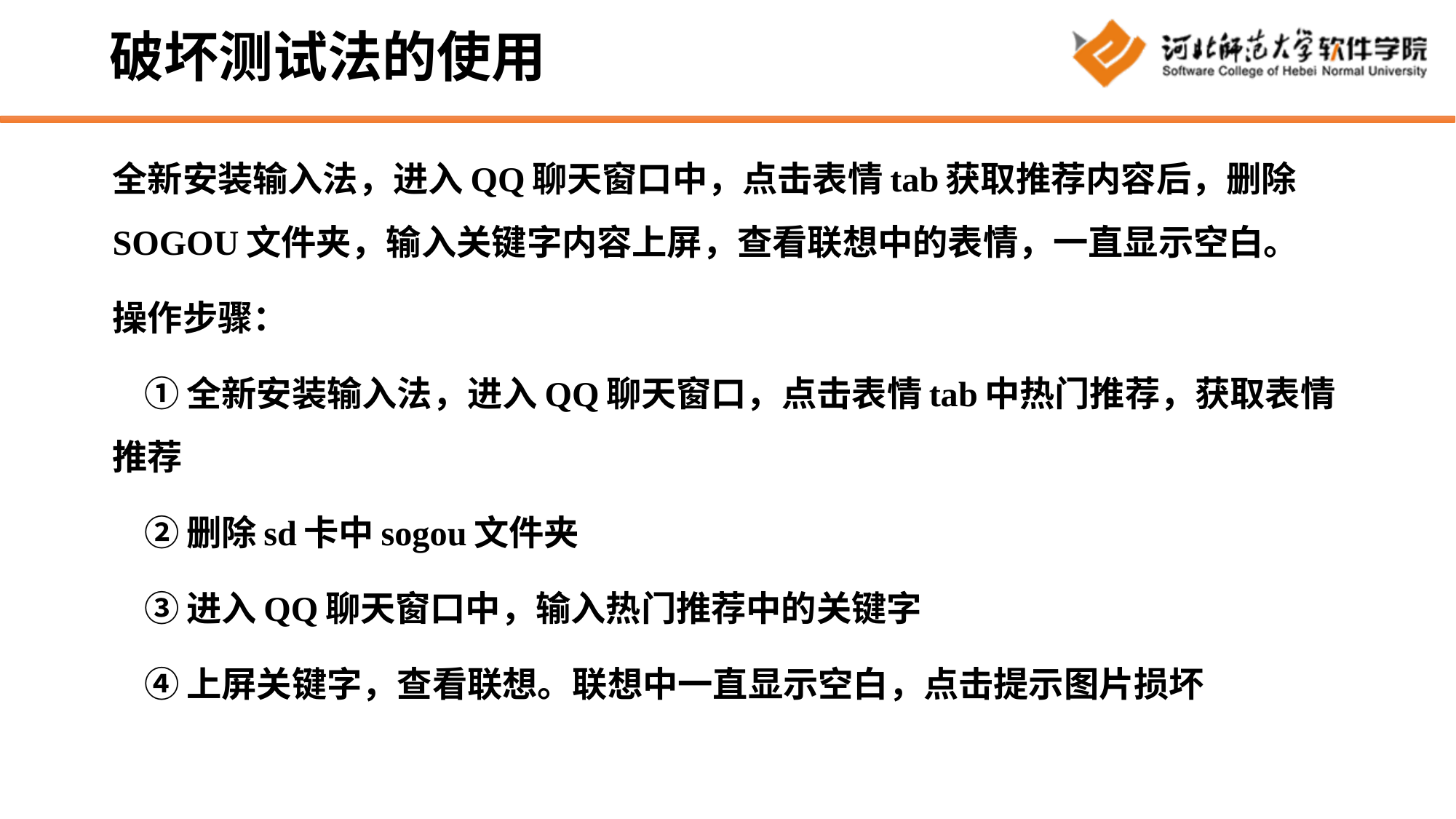

# 破坏测试法的使用
全新安装输入法，进入QQ聊天窗口中，点击表情tab获取推荐内容后，删除SOGOU文件夹，输入关键字内容上屏，查看联想中的表情，一直显示空白。
操作步骤：
    ①全新安装输入法，进入QQ聊天窗口，点击表情tab中热门推荐，获取表情推荐
    ②删除sd卡中sogou文件夹
    ③进入QQ聊天窗口中，输入热门推荐中的关键字
    ④上屏关键字，查看联想。联想中一直显示空白，点击提示图片损坏